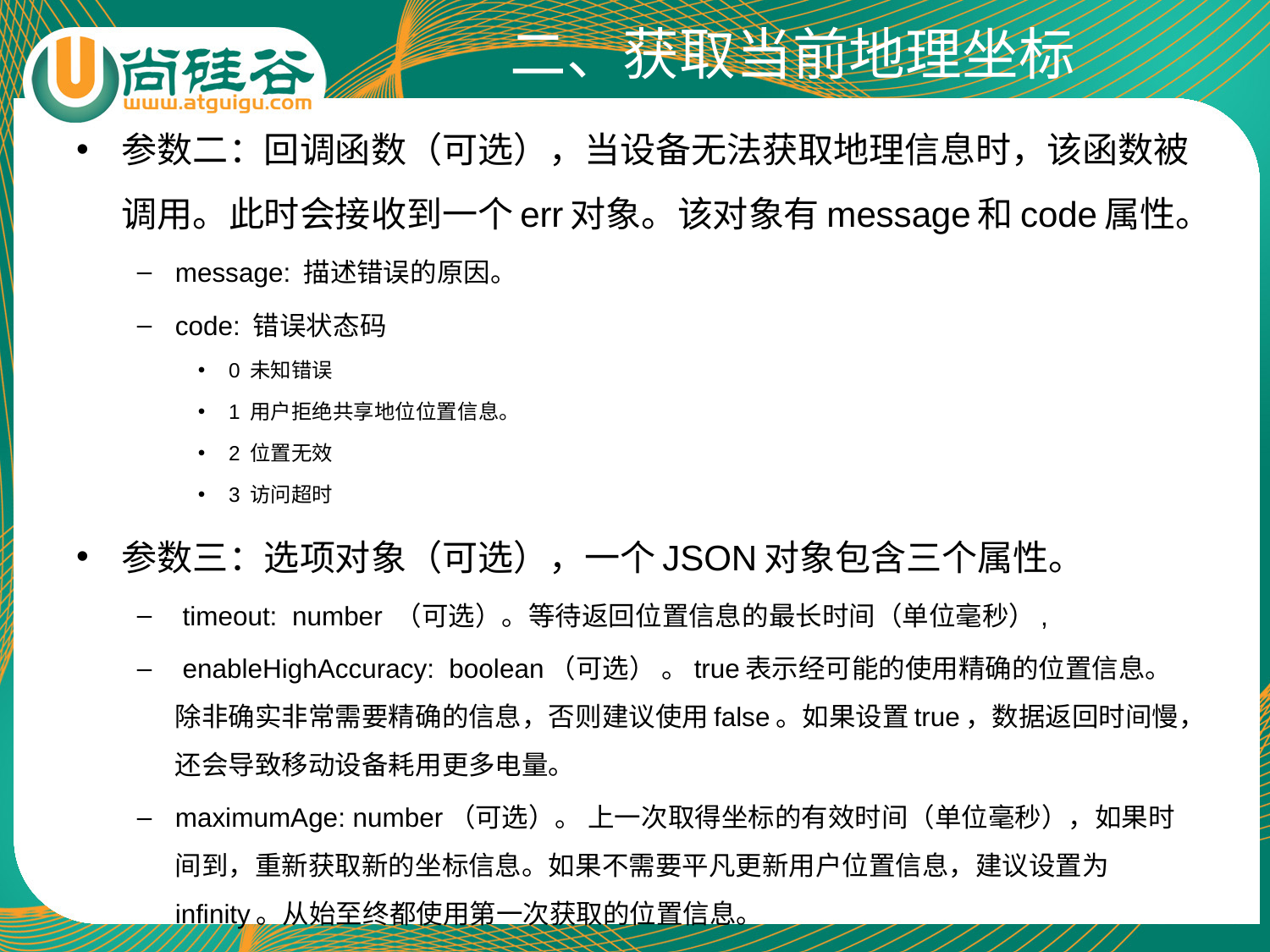

# 二、获取当前地理坐标
参数二：回调函数（可选），当设备无法获取地理信息时，该函数被调用。此时会接收到一个err对象。该对象有message和code属性。
message: 描述错误的原因。
code: 错误状态码
0 未知错误
1 用户拒绝共享地位位置信息。
2 位置无效
3 访问超时
参数三：选项对象（可选），一个JSON对象包含三个属性。
 timeout:  number （可选）。等待返回位置信息的最长时间（单位毫秒）,
 enableHighAccuracy:  boolean（可选） 。true表示经可能的使用精确的位置信息。除非确实非常需要精确的信息，否则建议使用false。如果设置true，数据返回时间慢，还会导致移动设备耗用更多电量。
maximumAge: number（可选）。 上一次取得坐标的有效时间（单位毫秒），如果时间到，重新获取新的坐标信息。如果不需要平凡更新用户位置信息，建议设置为infinity。从始至终都使用第一次获取的位置信息。